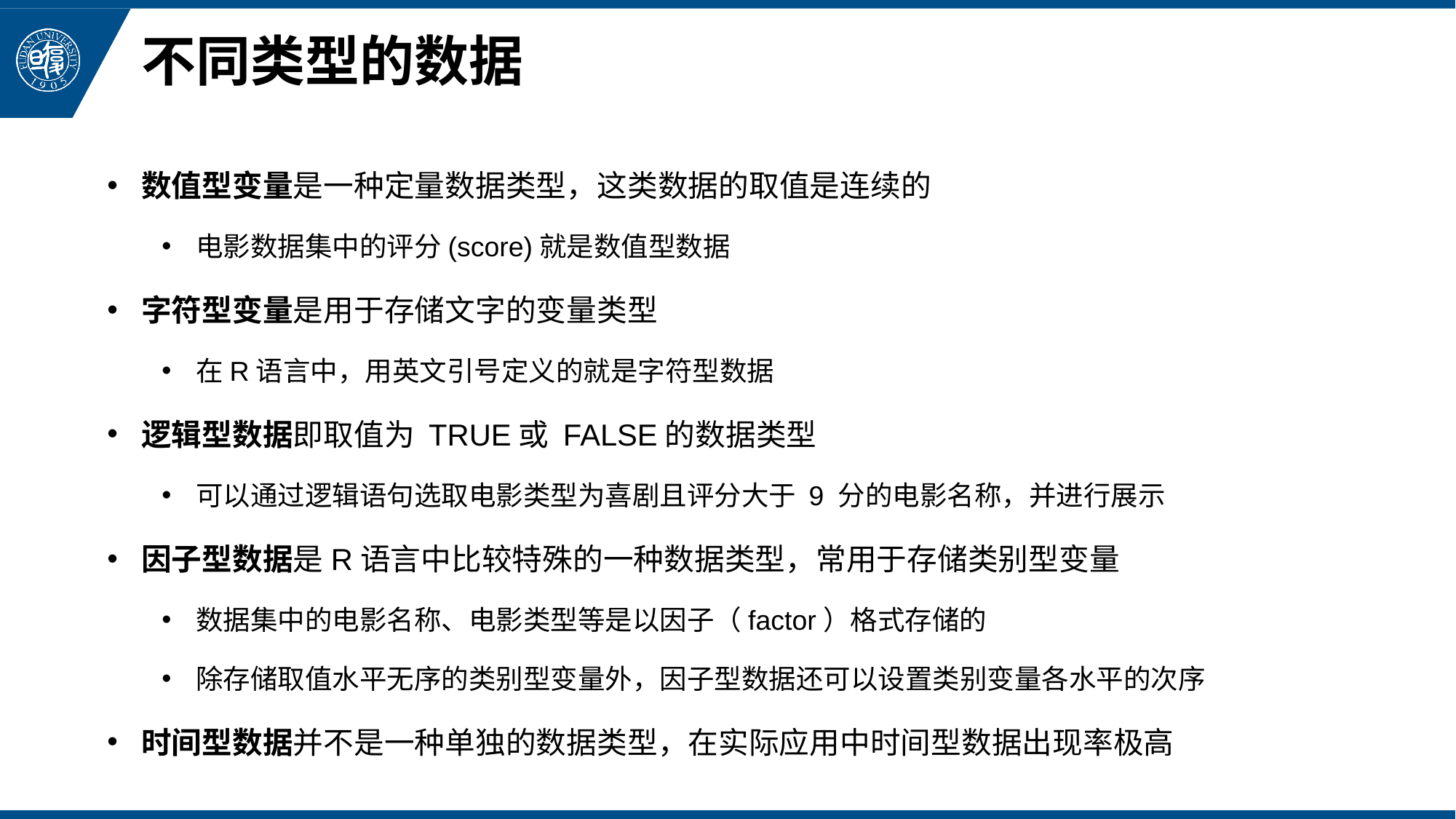

# 不同类型的数据
数值型变量是一种定量数据类型，这类数据的取值是连续的
电影数据集中的评分(score)就是数值型数据
字符型变量是用于存储文字的变量类型
在R语言中，用英文引号定义的就是字符型数据
逻辑型数据即取值为 TRUE或 FALSE的数据类型
可以通过逻辑语句选取电影类型为喜剧且评分大于 9 分的电影名称，并进行展示
因子型数据是R语言中比较特殊的一种数据类型，常用于存储类别型变量
数据集中的电影名称、电影类型等是以因子（factor）格式存储的
除存储取值水平无序的类别型变量外，因子型数据还可以设置类别变量各水平的次序
时间型数据并不是一种单独的数据类型，在实际应用中时间型数据出现率极高